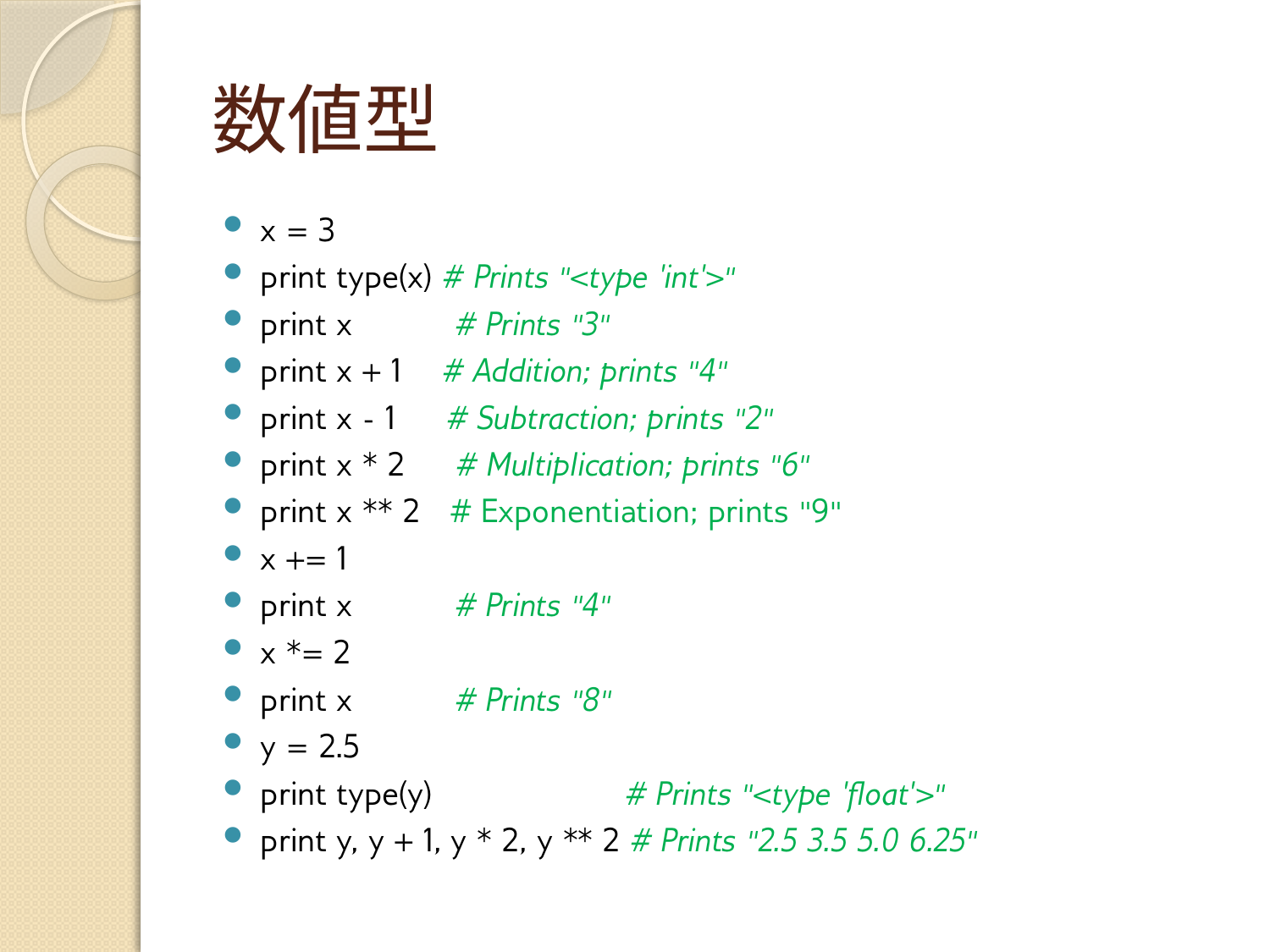

# 数値型
x = 3
print type(x) # Prints "<type 'int'>"
print x          # Prints "3"
print x + 1    # Addition; prints "4"
print x - 1     # Subtraction; prints "2"
print x * 2     # Multiplication; prints "6"
print x ** 2   # Exponentiation; prints "9"
x += 1
print x          # Prints "4"
x *= 2
print x          # Prints "8"
y = 2.5
print type(y)                   # Prints "<type 'float'>"
print y, y + 1, y * 2, y ** 2 # Prints "2.5 3.5 5.0 6.25"